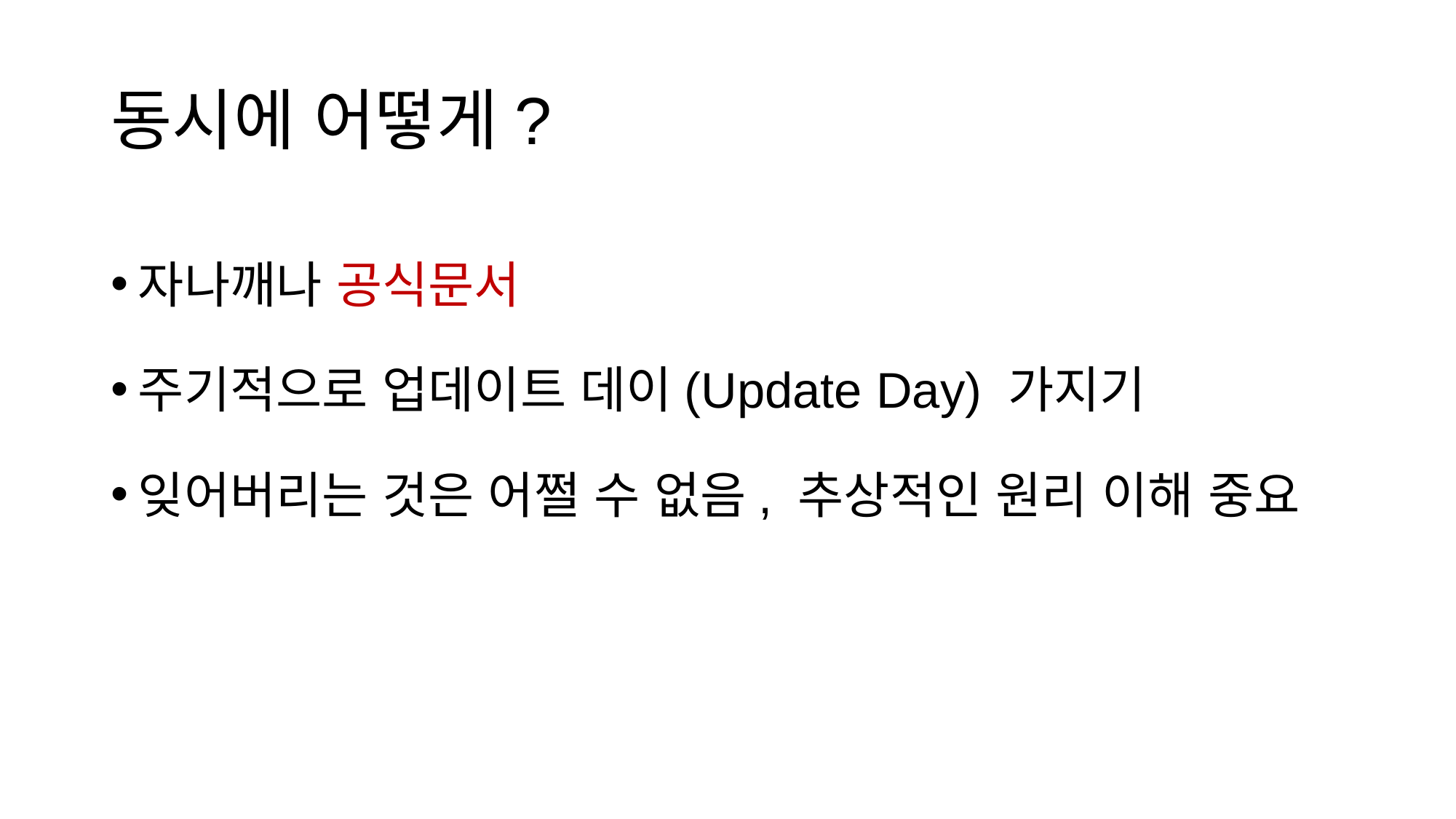

# 동시에 어떻게?
자나깨나 공식문서
주기적으로 업데이트 데이(Update Day) 가지기
잊어버리는 것은 어쩔 수 없음, 추상적인 원리 이해 중요